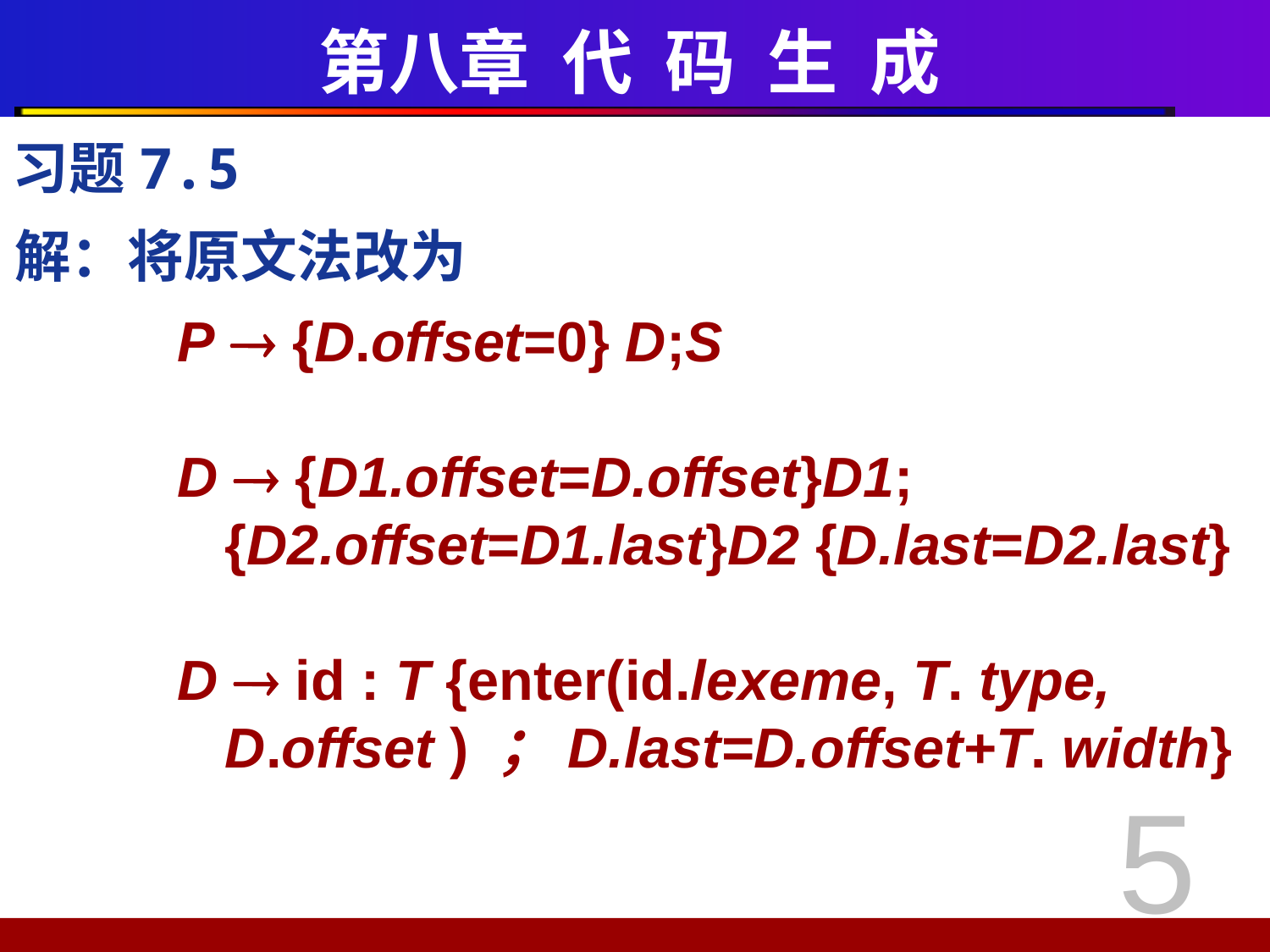

# 第八章  代  码  生  成
习题7.5
解：将原文法改为
P → {D.offset=0} D;S

D → {D1.offset=D.offset}D1;{D2.offset=D1.last}D2 {D.last=D2.last}

D → id : T {enter(id.lexeme, T. type, D.offset ) ；D.last=D.offset+T. width}

5